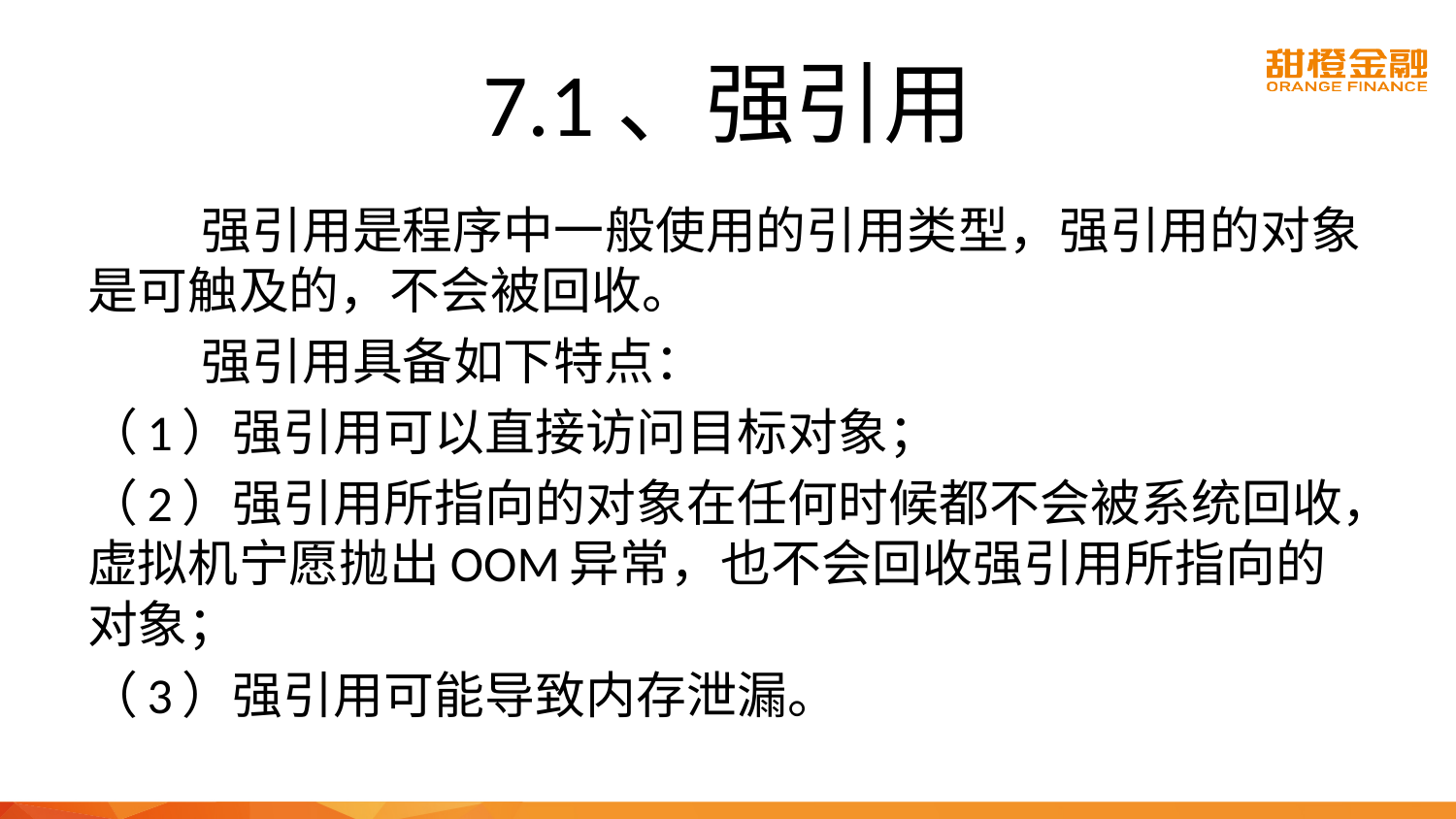

# 7.1、强引用
	强引用是程序中一般使用的引用类型，强引用的对象是可触及的，不会被回收。
	强引用具备如下特点：
（1）强引用可以直接访问目标对象；
（2）强引用所指向的对象在任何时候都不会被系统回收，虚拟机宁愿抛出OOM异常，也不会回收强引用所指向的对象；
（3）强引用可能导致内存泄漏。